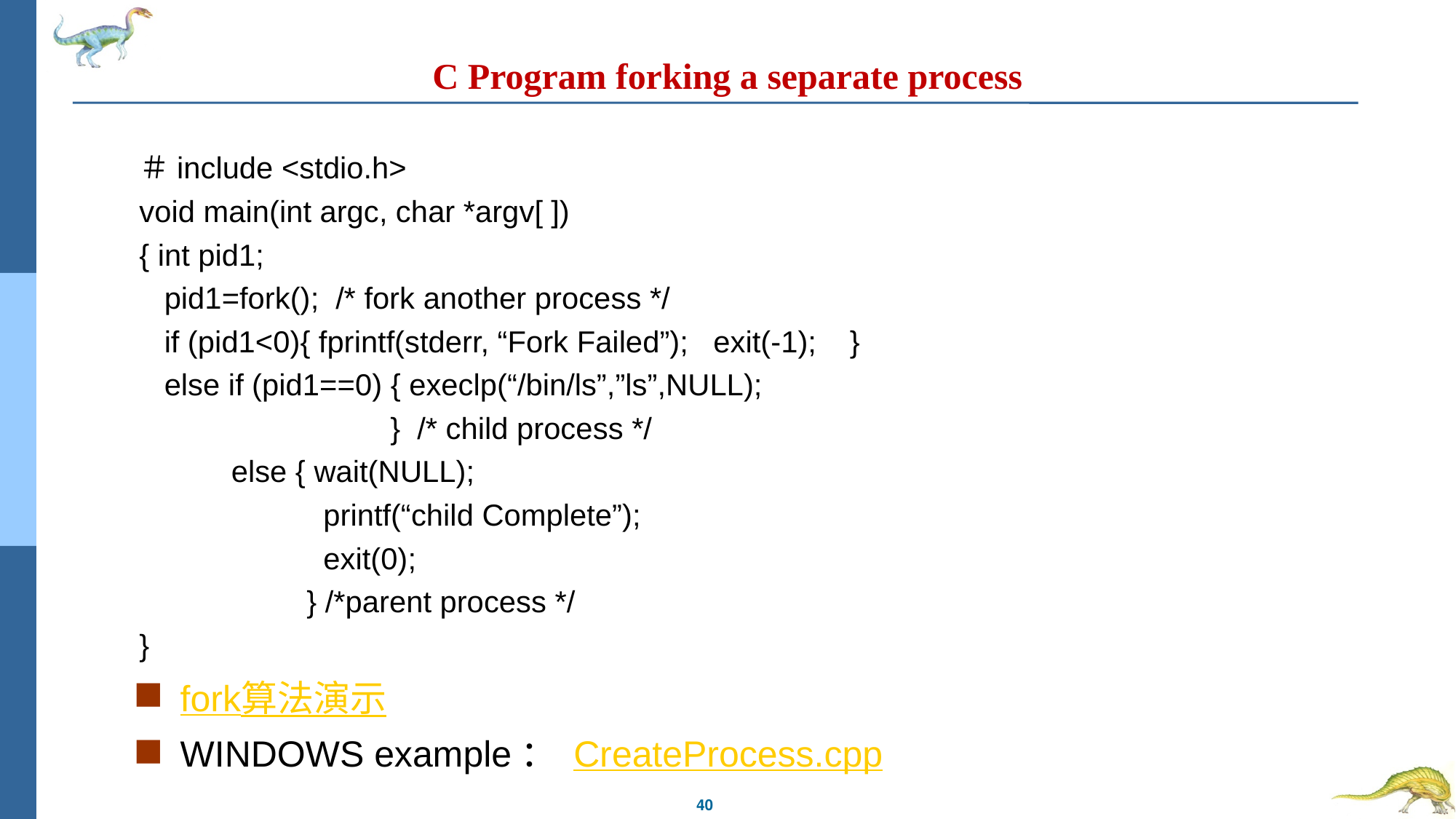

# C Program forking a separate process
＃include <stdio.h>
void main(int argc, char *argv[ ])
{ int pid1;
   pid1=fork();  /* fork another process */
   if (pid1<0){ fprintf(stderr, “Fork Failed”);   exit(-1);    }
   else if (pid1==0) { execlp(“/bin/ls”,”ls”,NULL);
                              }  /* child process */
           else { wait(NULL);
                      printf(“child Complete”);
                      exit(0);
                    } /*parent process */
}
fork算法演示
WINDOWS example： CreateProcess.cpp